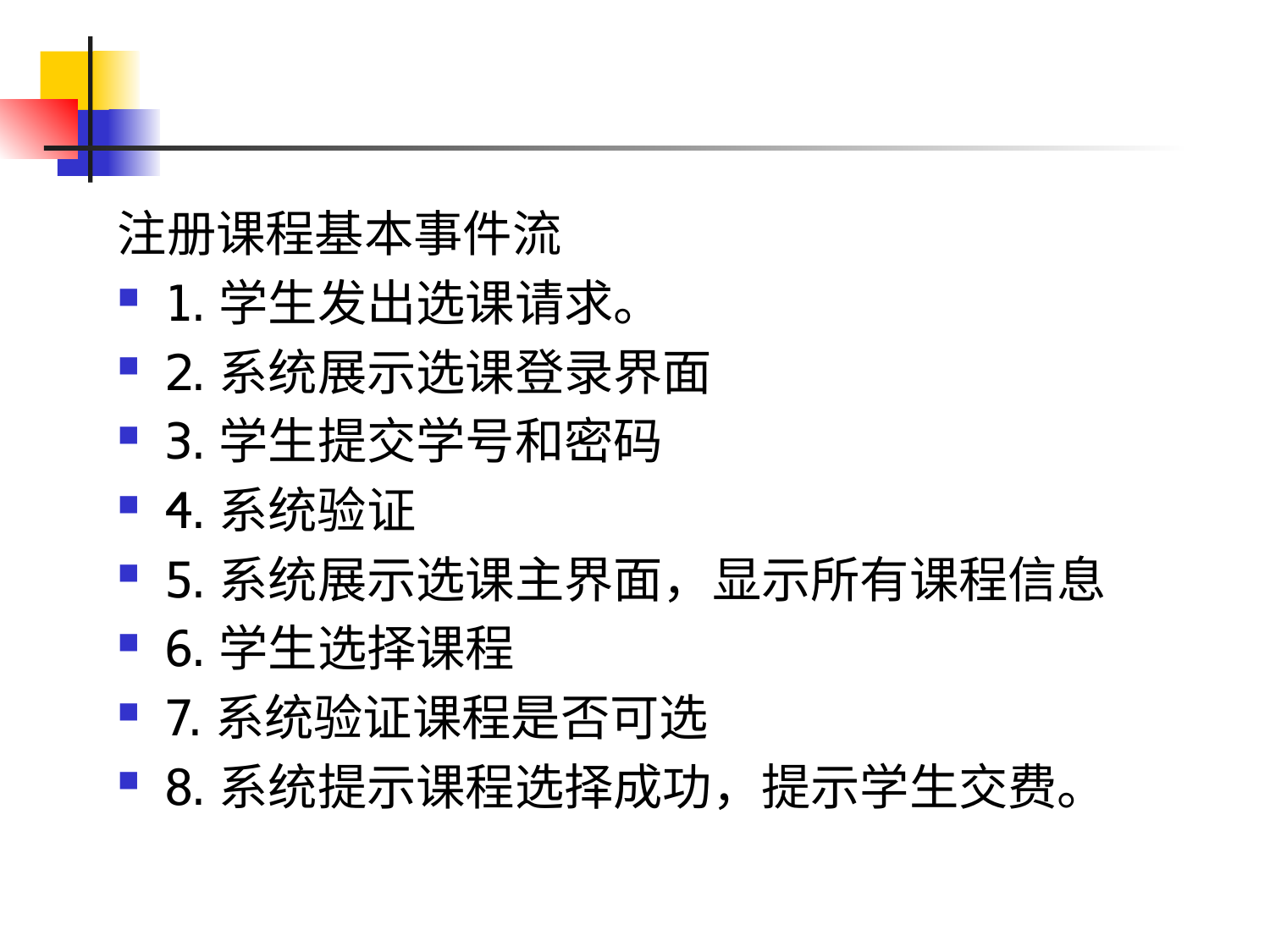

#
注册课程基本事件流
1.学生发出选课请求。
2.系统展示选课登录界面
3.学生提交学号和密码
4.系统验证
5.系统展示选课主界面，显示所有课程信息
6.学生选择课程
7.系统验证课程是否可选
8.系统提示课程选择成功，提示学生交费。